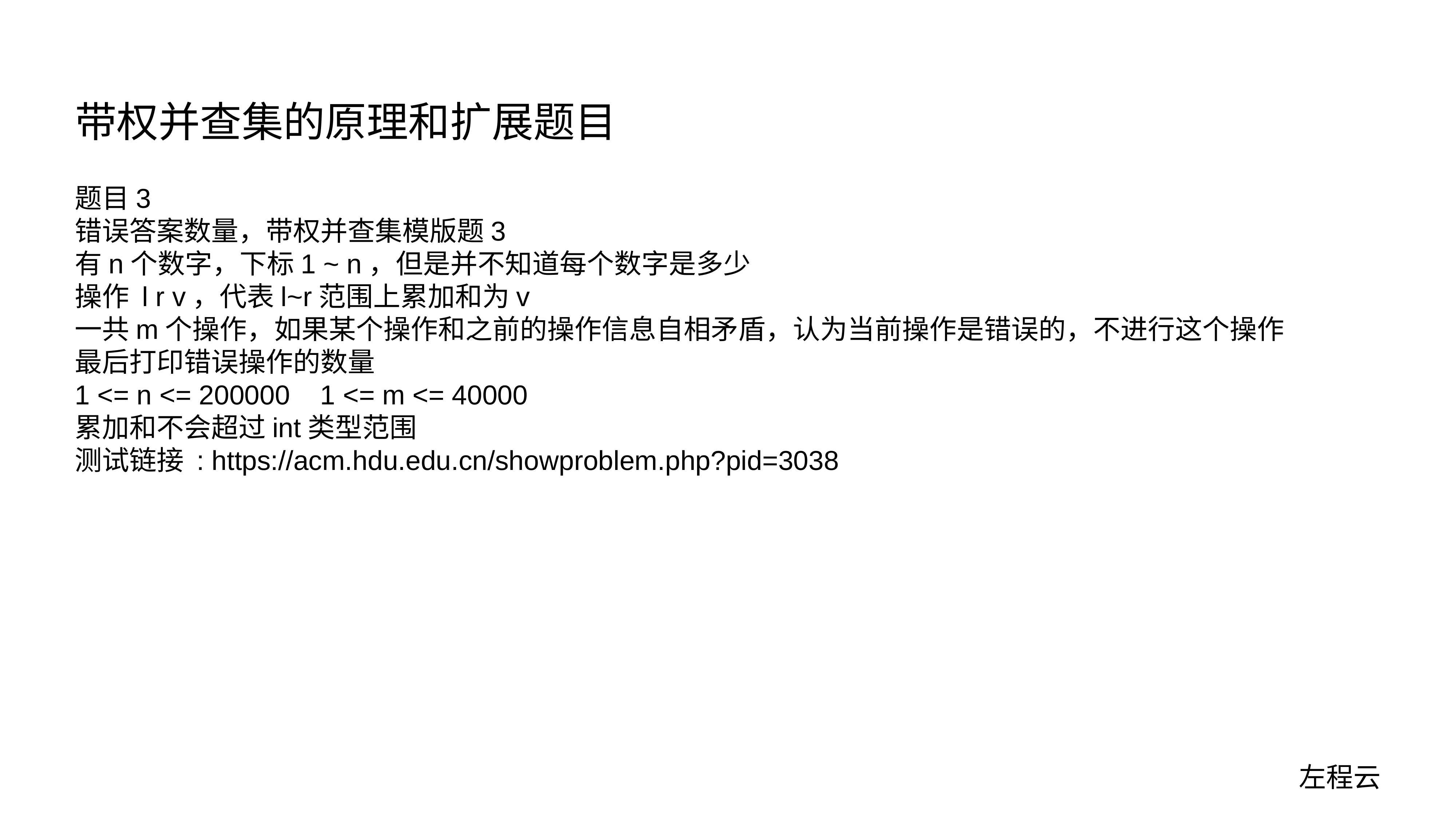

# 带权并查集的原理和扩展题目
题目3
错误答案数量，带权并查集模版题3
有n个数字，下标1 ~ n，但是并不知道每个数字是多少
操作 l r v，代表l~r范围上累加和为v
一共m个操作，如果某个操作和之前的操作信息自相矛盾，认为当前操作是错误的，不进行这个操作
最后打印错误操作的数量
1 <= n <= 200000    1 <= m <= 40000
累加和不会超过int类型范围
测试链接 : https://acm.hdu.edu.cn/showproblem.php?pid=3038
左程云